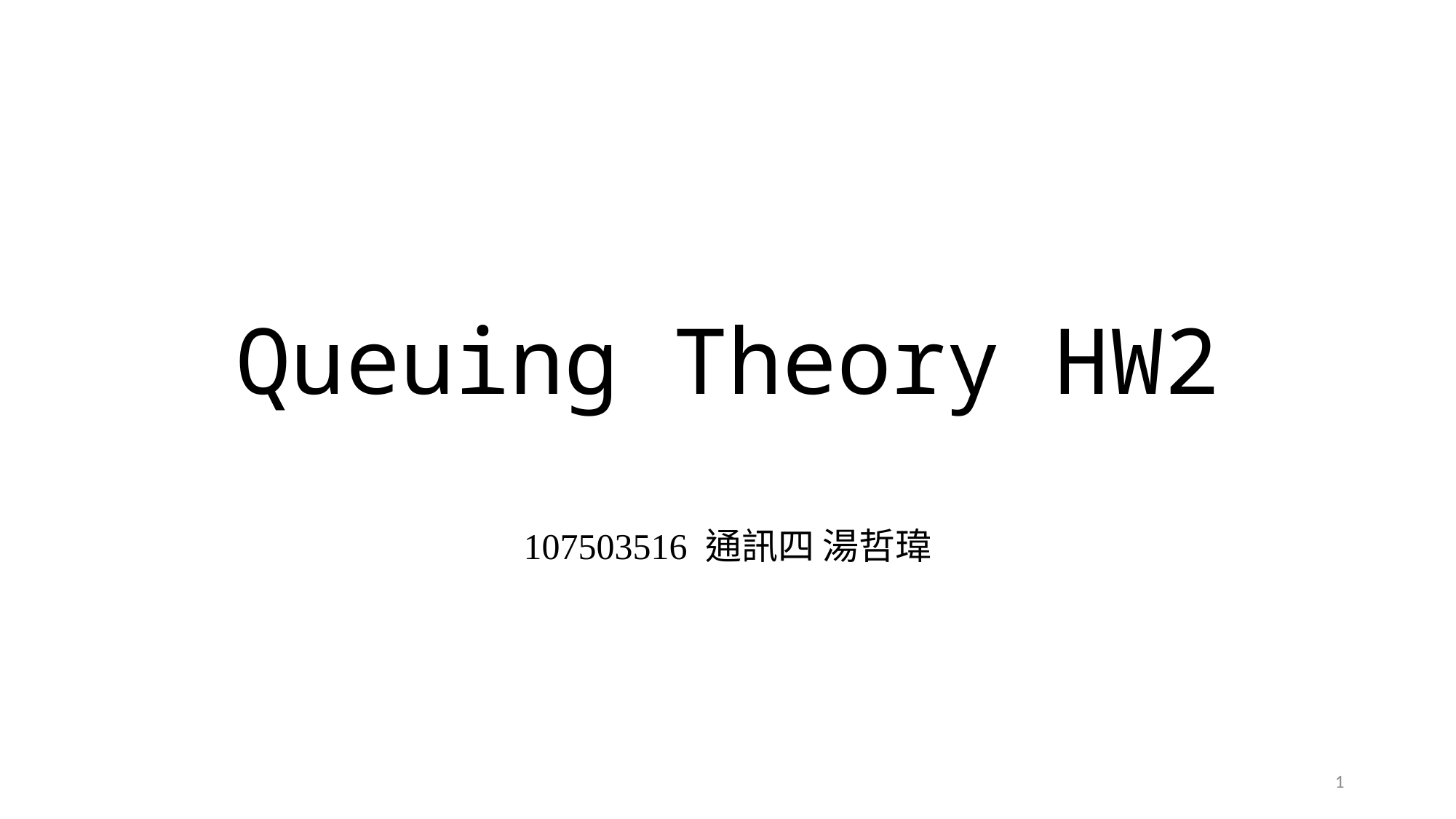

# Queuing Theory HW2
107503516 通訊四 湯哲瑋
1